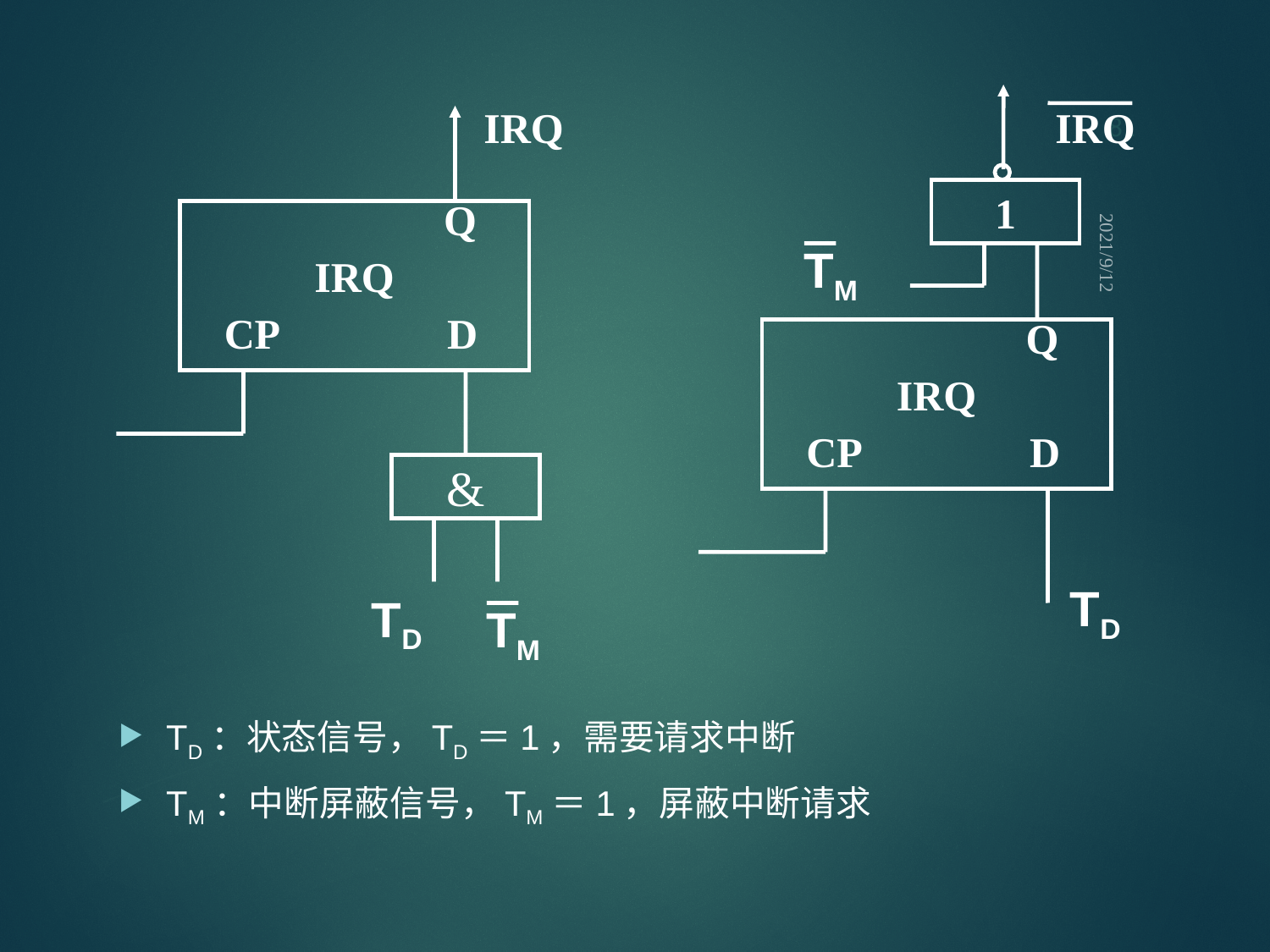

81

IRQ
IRQ

1
                    Q
IRQ
   CP                D
TM

                    Q
IRQ
   CP                D

&

TD
TD
TM

2021/9/12
TD：状态信号，TD＝1，需要请求中断
TM：中断屏蔽信号，TM＝1，屏蔽中断请求